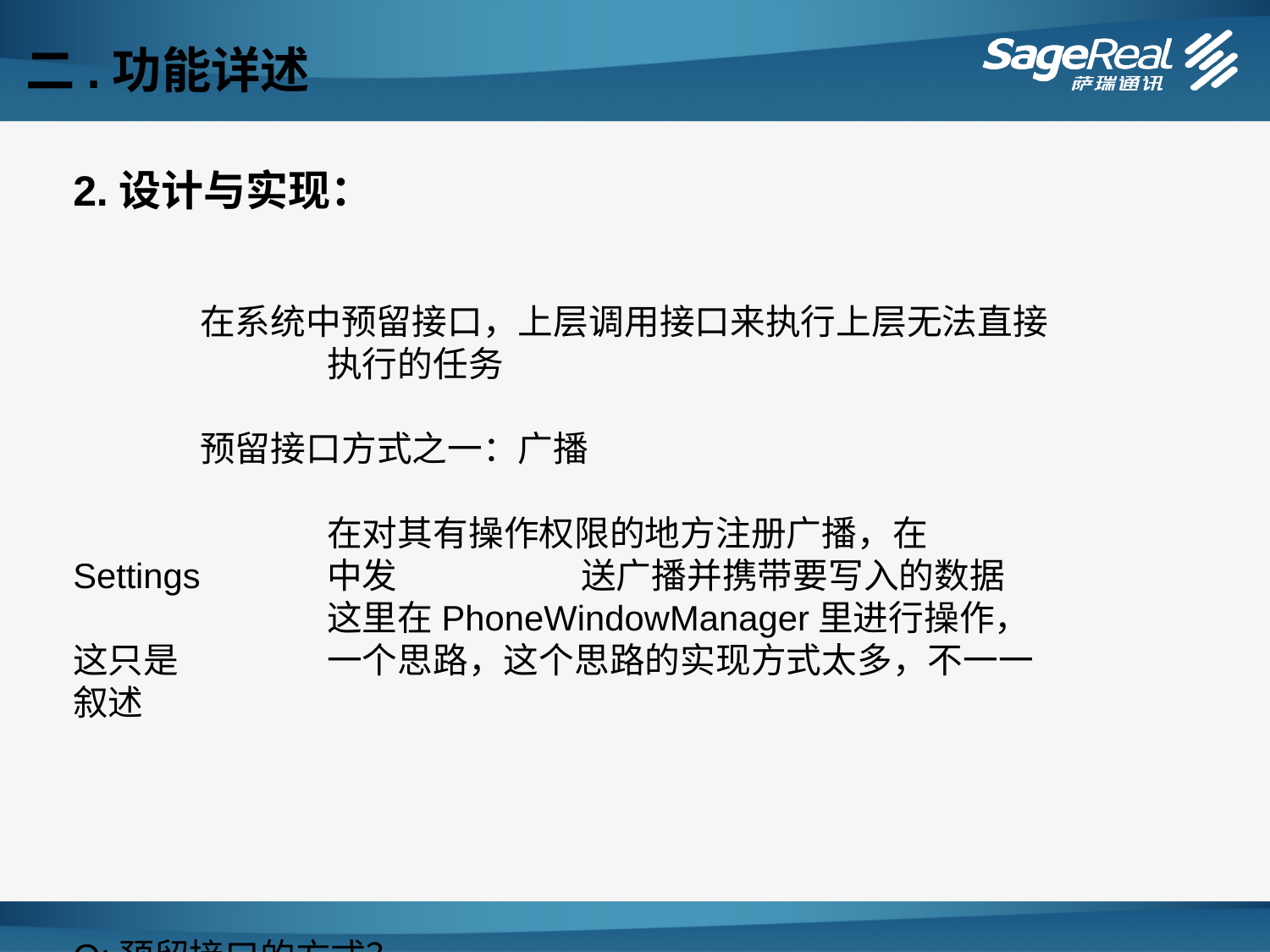

二.功能详述
2.设计与实现：

	在系统中预留接口，上层调用接口来执行上层无法直接		执行的任务

	预留接口方式之一：广播

		在对其有操作权限的地方注册广播，在Settings	中发		送广播并携带要写入的数据
		这里在PhoneWindowManager里进行操作，这只是		一个思路，这个思路的实现方式太多，不一一叙述

Q:预留接口的方式？